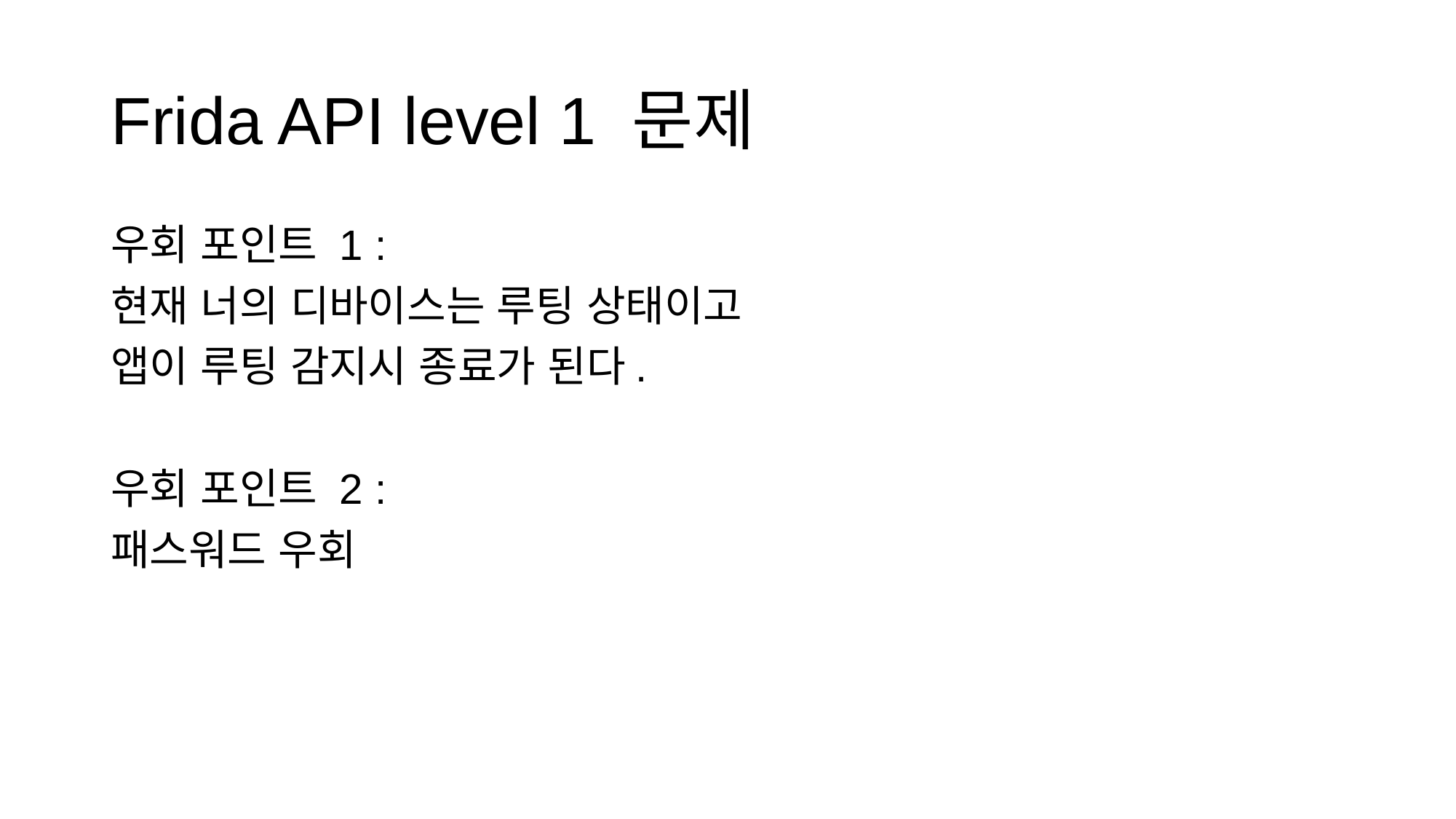

# Frida API level 1 문제
우회 포인트 1 :
현재 너의 디바이스는 루팅 상태이고
앱이 루팅 감지시 종료가 된다.

우회 포인트 2 :
패스워드 우회